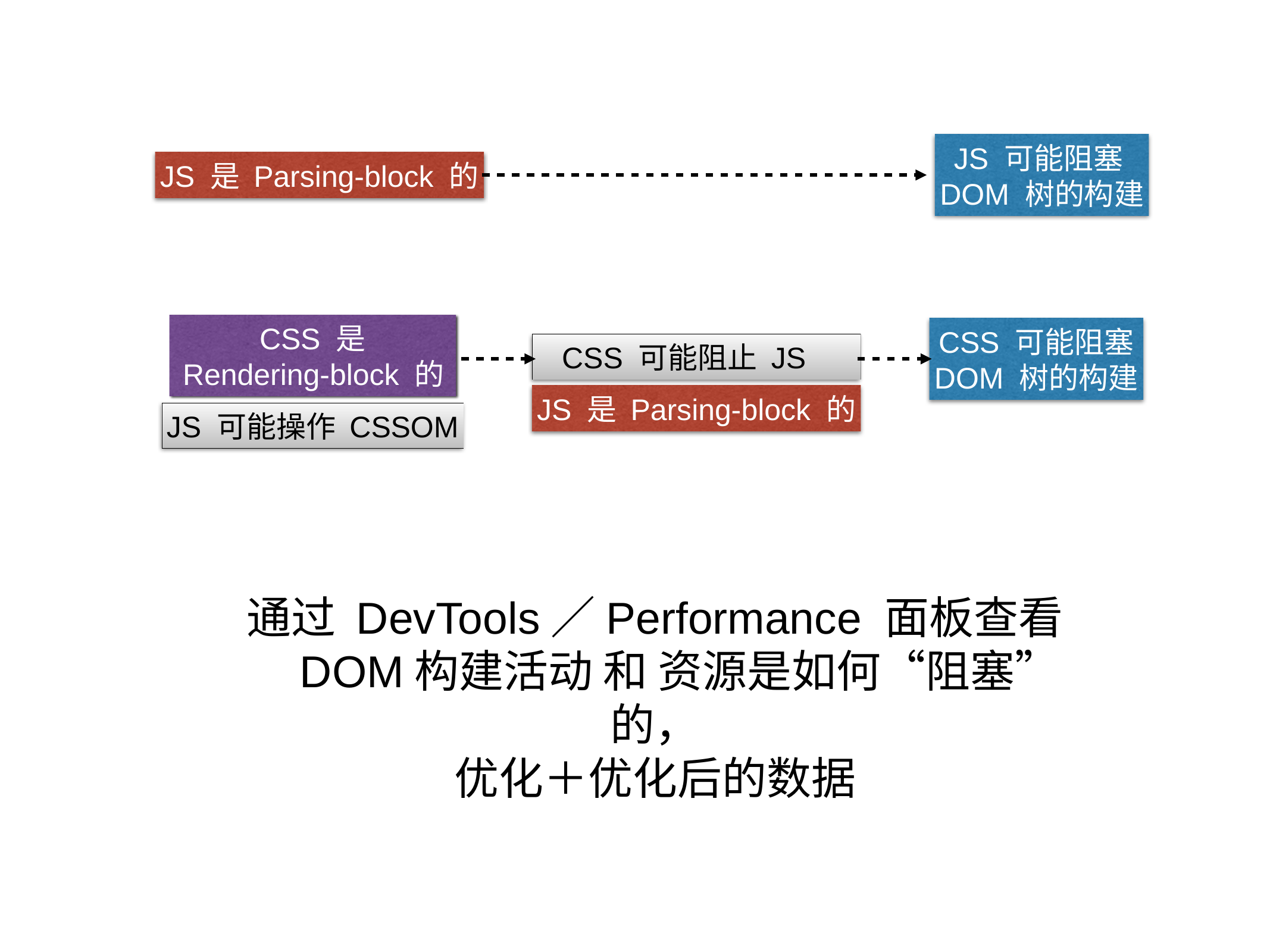

JS 可能阻塞
DOM 树的构建
JS 是 Parsing-block 的

CSS 是
 Rendering-block 的
CSS 可能阻塞
DOM 树的构建
   CSS 可能阻止 JS

JS 是 Parsing-block 的
JS 可能操作 CSSOM
通过 DevTools／Performance 面板查看
    DOM构建活动 和 资源是如何“阻塞”的，
优化＋优化后的数据